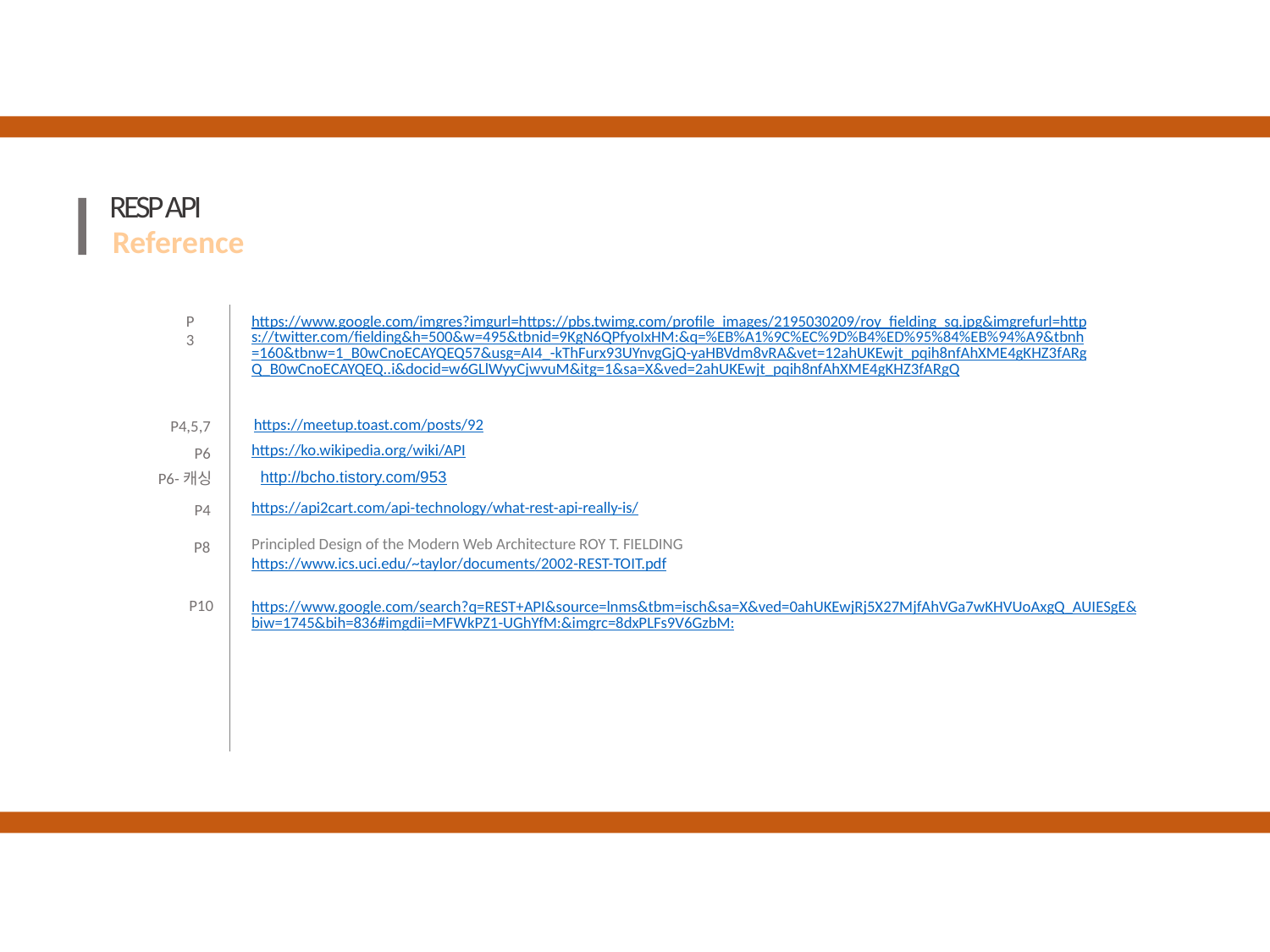

RESP API

Reference
P3
https://www.google.com/imgres?imgurl=https://pbs.twimg.com/profile_images/2195030209/roy_fielding_sq.jpg&imgrefurl=https://twitter.com/fielding&h=500&w=495&tbnid=9KgN6QPfyoIxHM:&q=%EB%A1%9C%EC%9D%B4%ED%95%84%EB%94%A9&tbnh=160&tbnw=1_B0wCnoECAYQEQ57&usg=AI4_-kThFurx93UYnvgGjQ-yaHBVdm8vRA&vet=12ahUKEwjt_pqih8nfAhXME4gKHZ3fARgQ_B0wCnoECAYQEQ..i&docid=w6GLlWyyCjwvuM&itg=1&sa=X&ved=2ahUKEwjt_pqih8nfAhXME4gKHZ3fARgQ
https://meetup.toast.com/posts/92
P4,5,7
https://ko.wikipedia.org/wiki/API
P6
 http://bcho.tistory.com/953
P6-캐싱
https://api2cart.com/api-technology/what-rest-api-really-is/
P4
Principled Design of the Modern Web Architecture ROY T. FIELDING
P8
https://www.ics.uci.edu/~taylor/documents/2002-REST-TOIT.pdf
P10
https://www.google.com/search?q=REST+API&source=lnms&tbm=isch&sa=X&ved=0ahUKEwjRj5X27MjfAhVGa7wKHVUoAxgQ_AUIESgE&biw=1745&bih=836#imgdii=MFWkPZ1-UGhYfM:&imgrc=8dxPLFs9V6GzbM: